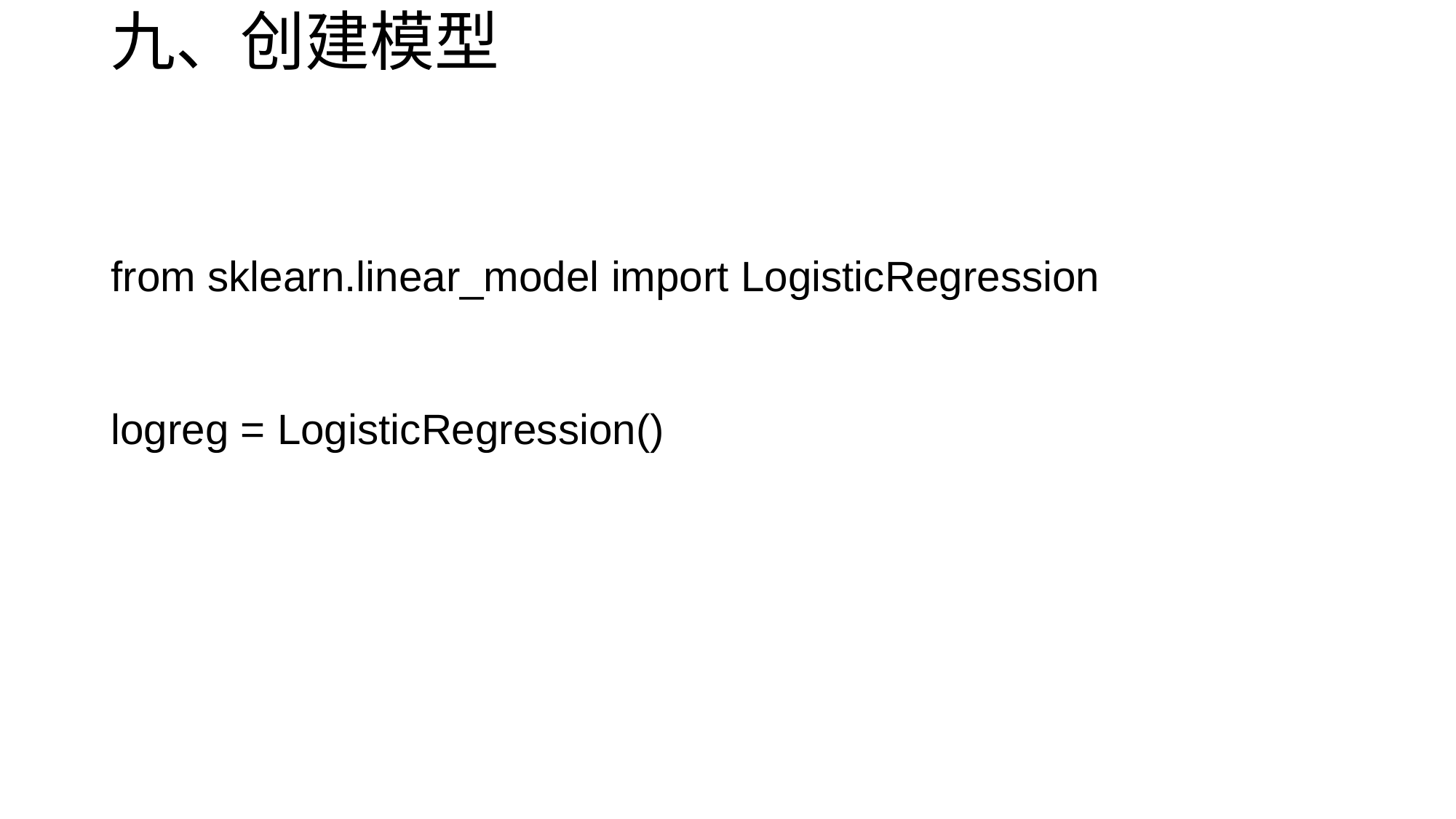

# 九、创建模型
from sklearn.linear_model import LogisticRegression

logreg = LogisticRegression()